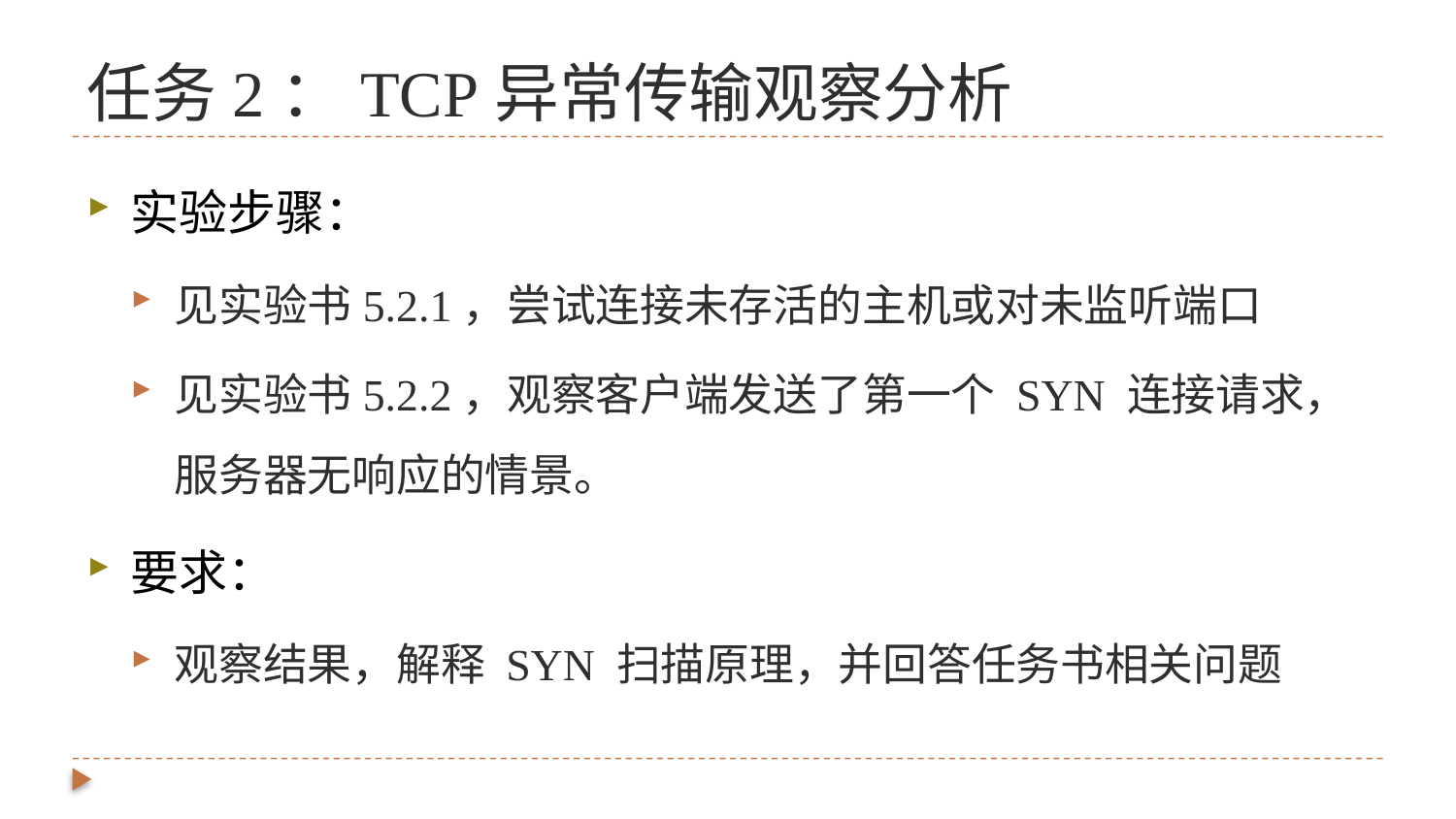

# 任务2：TCP异常传输观察分析
实验步骤：
见实验书5.2.1，尝试连接未存活的主机或对未监听端口
见实验书5.2.2，观察客户端发送了第一个 SYN 连接请求，服务器无响应的情景。
要求：
观察结果，解释 SYN 扫描原理，并回答任务书相关问题